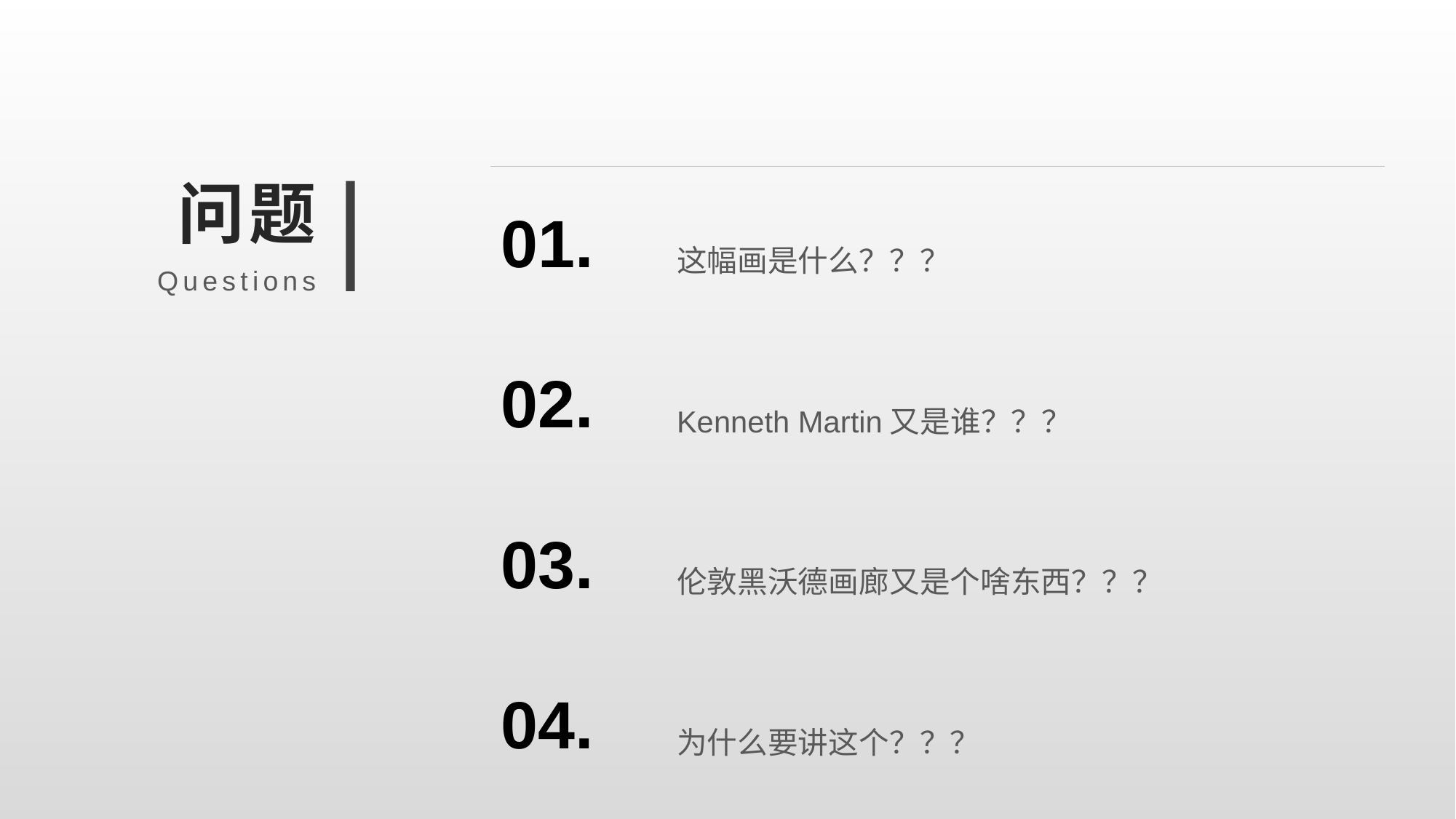

问题

01.
这幅画是什么？？？
Questions
02.
Kenneth Martin又是谁？？？
03.
伦敦黑沃德画廊又是个啥东西？？？
04.
为什么要讲这个？？？